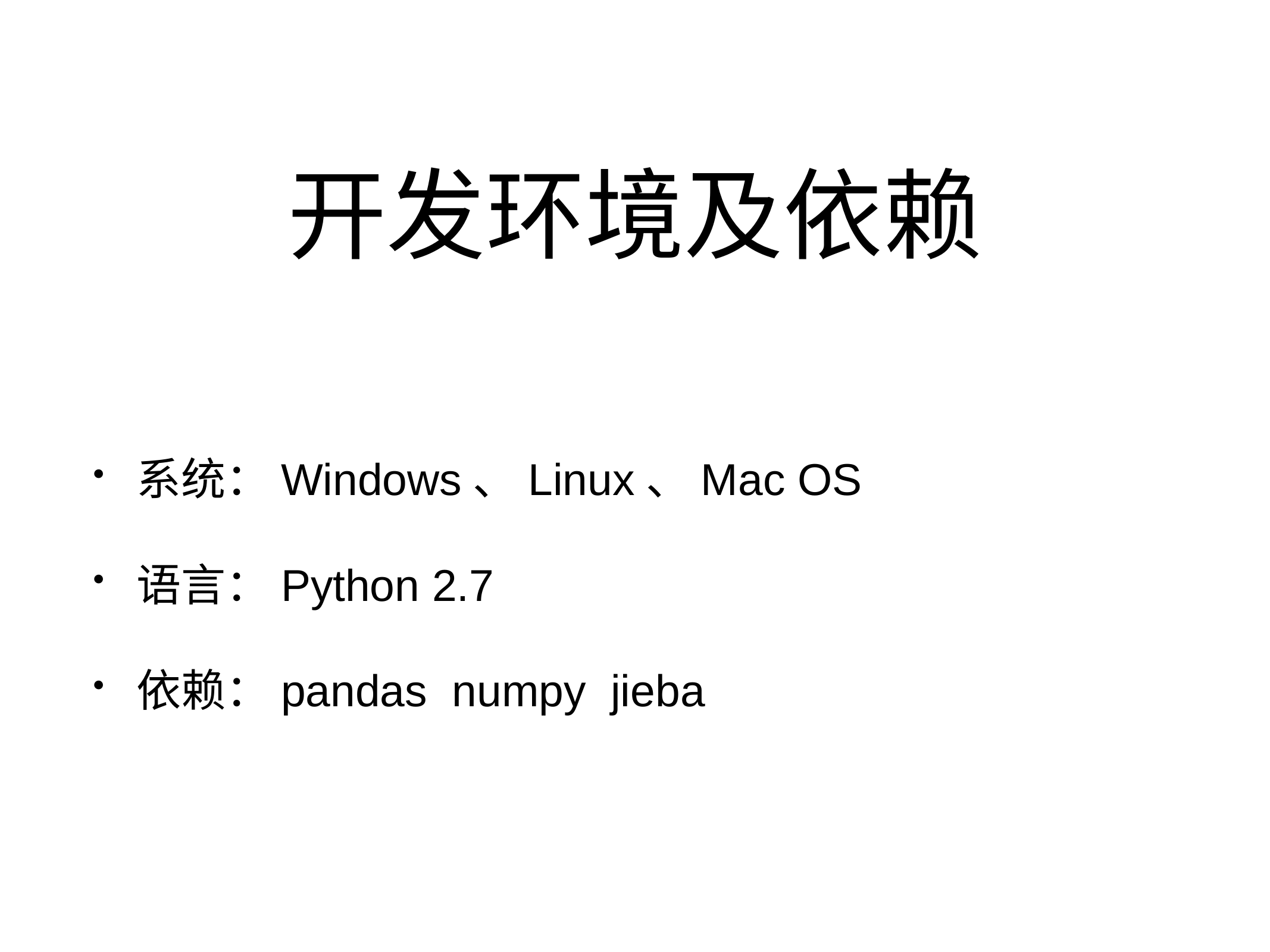

# 开发环境及依赖
系统：Windows、Linux、Mac OS
语言：Python 2.7
依赖：pandas  numpy  jieba